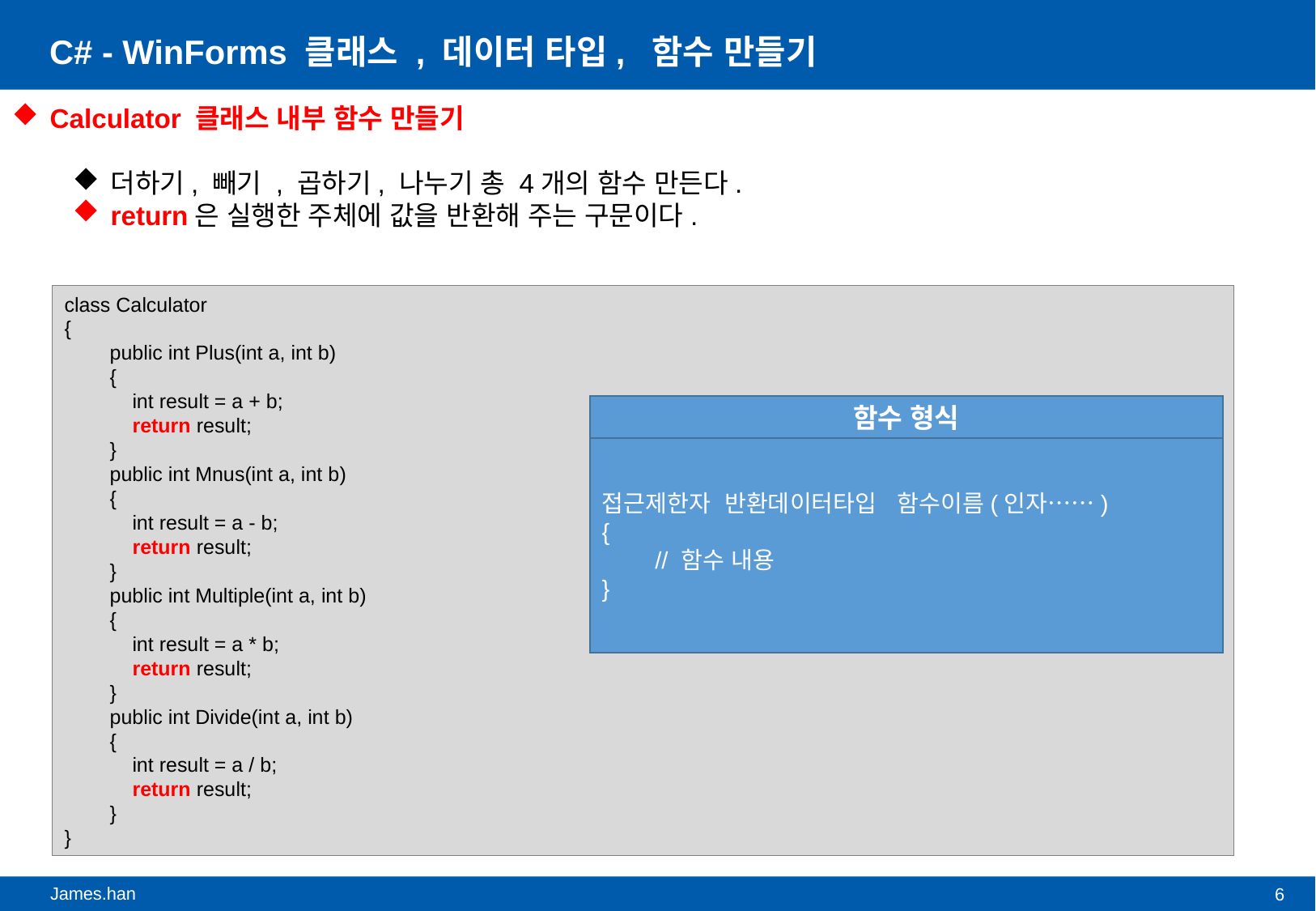

# C# - WinForms 클래스 , 데이터 타입,  함수 만들기
Calculator 클래스 내부 함수 만들기

더하기, 빼기 , 곱하기, 나누기 총 4개의 함수 만든다.
return은 실행한 주체에 값을 반환해 주는 구문이다.
class Calculator
{
        public int Plus(int a, int b)
        {
            int result = a + b;
            return result;
        }
        public int Mnus(int a, int b)
        {
            int result = a - b;
            return result;
        }
        public int Multiple(int a, int b)
        {
            int result = a * b;
            return result;
        }
        public int Divide(int a, int b)
        {
            int result = a / b;
            return result;
        }
}
함수 형식
접근제한자  반환데이터타입   함수이름(인자……)
{
        // 함수 내용
}
6